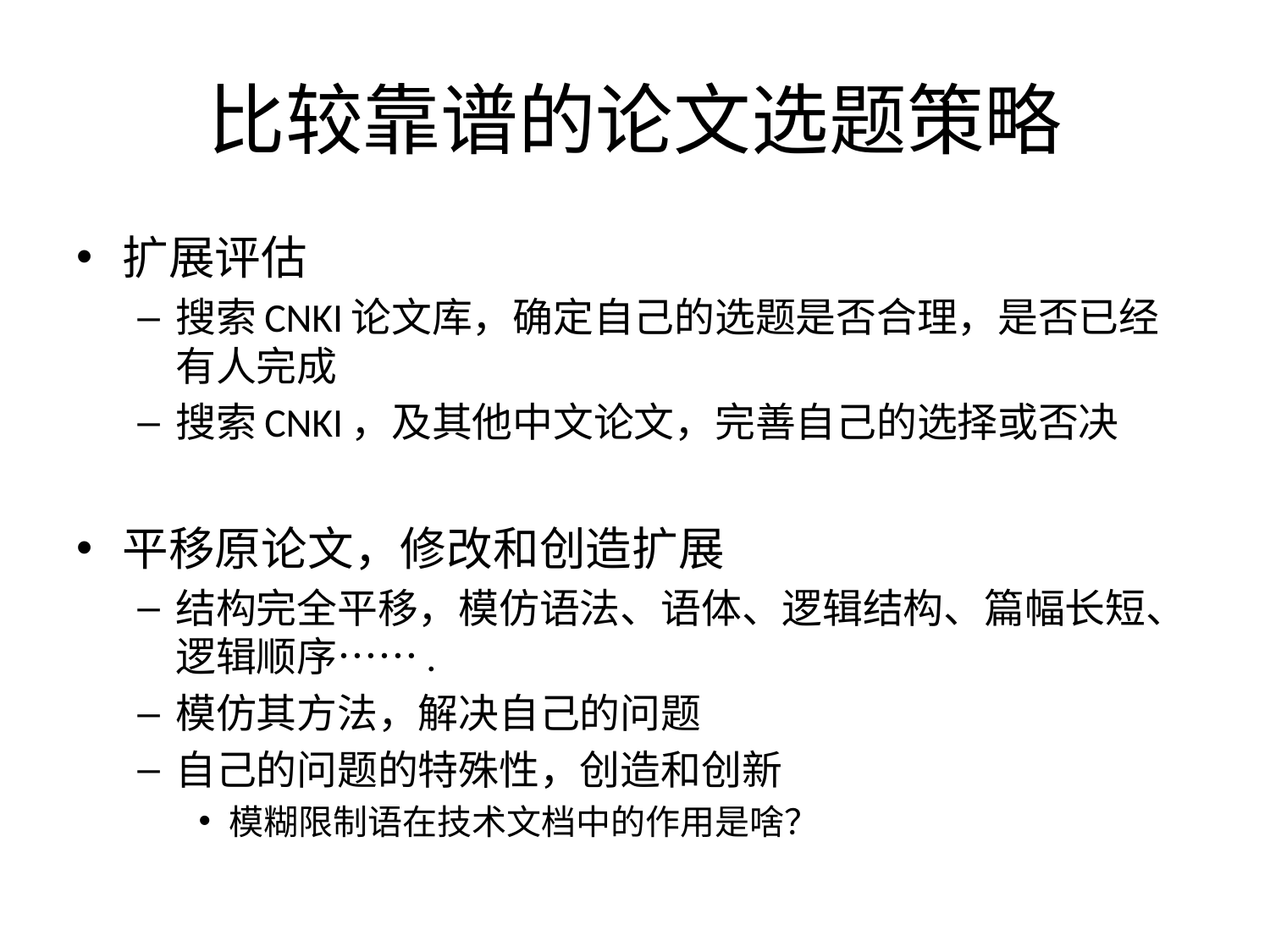

# 比较靠谱的论文选题策略
扩展评估
搜索CNKI论文库，确定自己的选题是否合理，是否已经有人完成
搜索CNKI，及其他中文论文，完善自己的选择或否决

平移原论文，修改和创造扩展
结构完全平移，模仿语法、语体、逻辑结构、篇幅长短、逻辑顺序…….
模仿其方法，解决自己的问题
自己的问题的特殊性，创造和创新
模糊限制语在技术文档中的作用是啥？